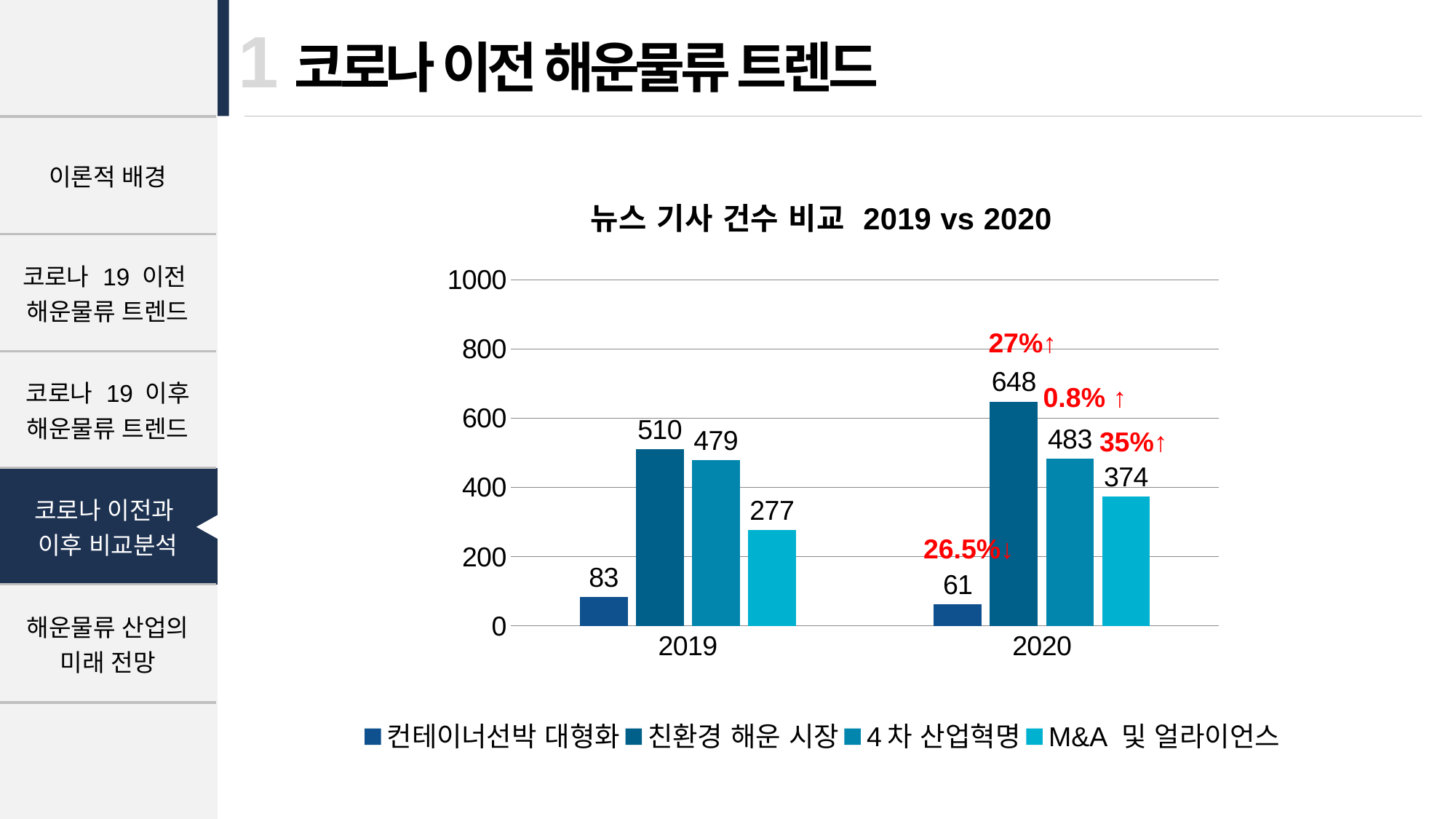

|  |
| --- |
| 이론적 배경 |
| 코로나 19 이전 해운물류 트렌드 |
| 코로나 19 이후 해운물류 트렌드 |
| 코로나 이전과 이후 비교분석 |
| 해운물류 산업의 미래 전망 |
|  |

1
코로나 이전 해운물류 트렌드

### Chart: 뉴스 기사 건수 비교 2019 vs 2020

| Category | 컨테이너선박 대형화 | 친환경 해운 시장 | 4차 산업혁명 | M&A 및 얼라이언스 |
|---|---|---|---|---|
| 2019 | 83.0 | 510.0 | 479.0 | 277.0 |
| 2020 | 63.0 | 648.0 | 483.0 | 374.0 |
27%↑
0.8% ↑
35%↑

26.5%↓